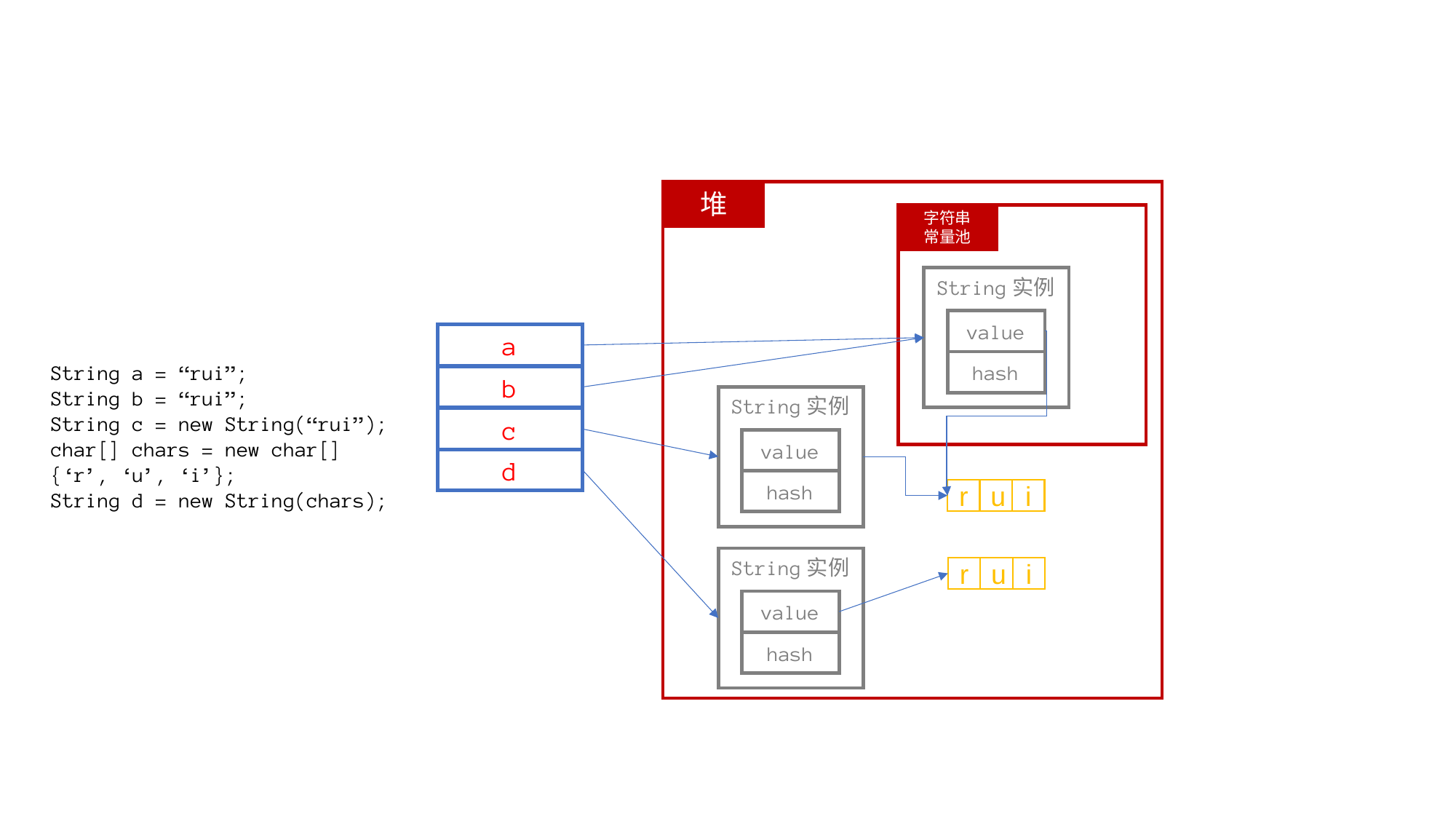

堆

字符串
常量池
String实例

value
a
hash
String a = “rui”;
String b = “rui”;
String c = new String(“rui”);
char[] chars = new char[]{‘r’, ‘u’, ‘i’};
String d = new String(chars);
b
String实例

c
value
d
hash
r
u
i
String实例

r
u
i
value
hash